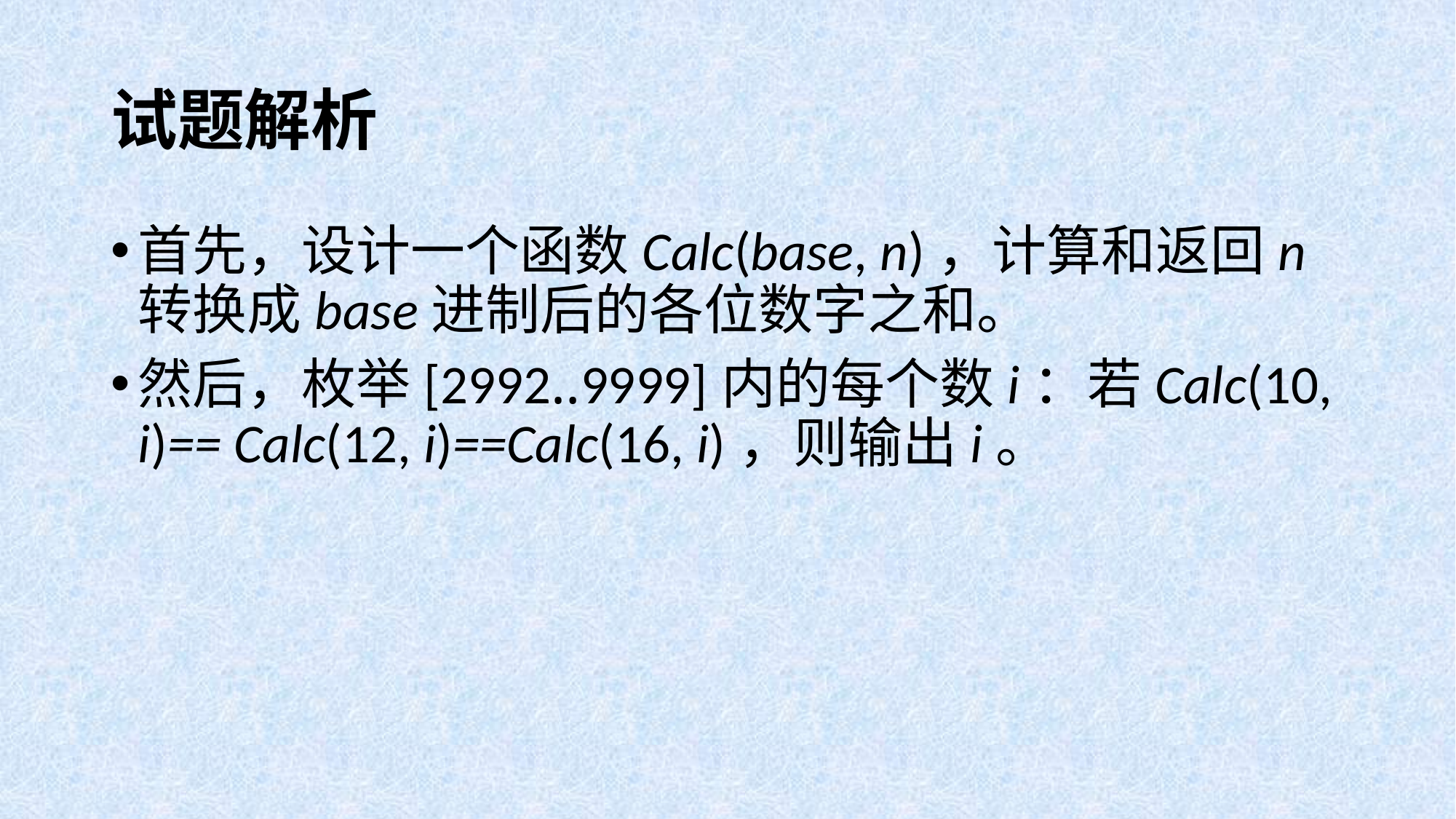

# 试题解析
首先，设计一个函数Calc(base, n)，计算和返回n转换成base进制后的各位数字之和。
然后，枚举[2992‥9999]内的每个数i：若Calc(10, i)== Calc(12, i)==Calc(16, i)，则输出i。